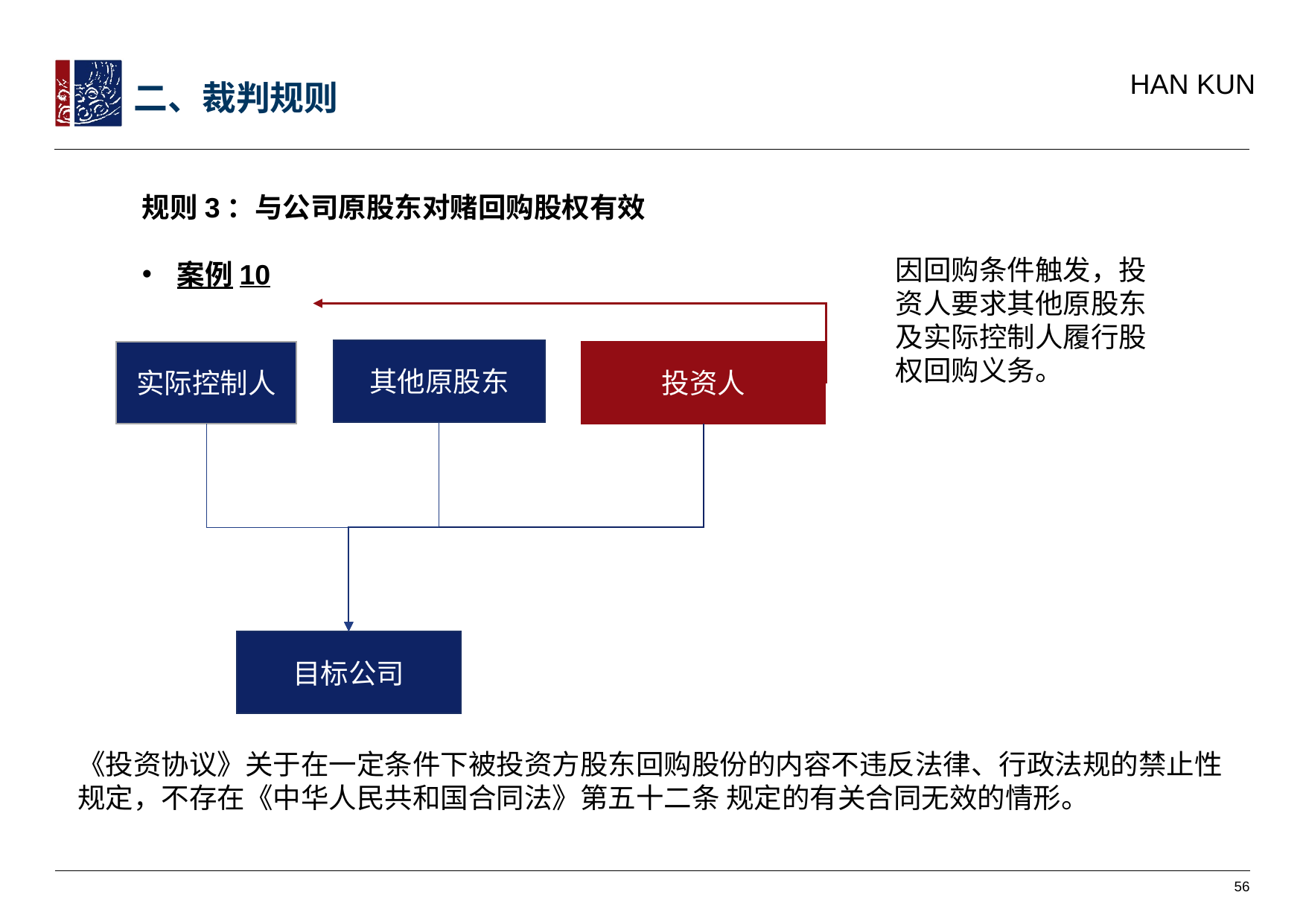

二、裁判规则

规则3：与公司原股东对赌回购股权有效

案例10
因回购条件触发，投资人要求其他原股东及实际控制人履行股权回购义务。
其他原股东
实际控制人
投资人
目标公司
《投资协议》关于在一定条件下被投资方股东回购股份的内容不违反法律、行政法规的禁止性规定，不存在《中华人民共和国合同法》第五十二条 规定的有关合同无效的情形。